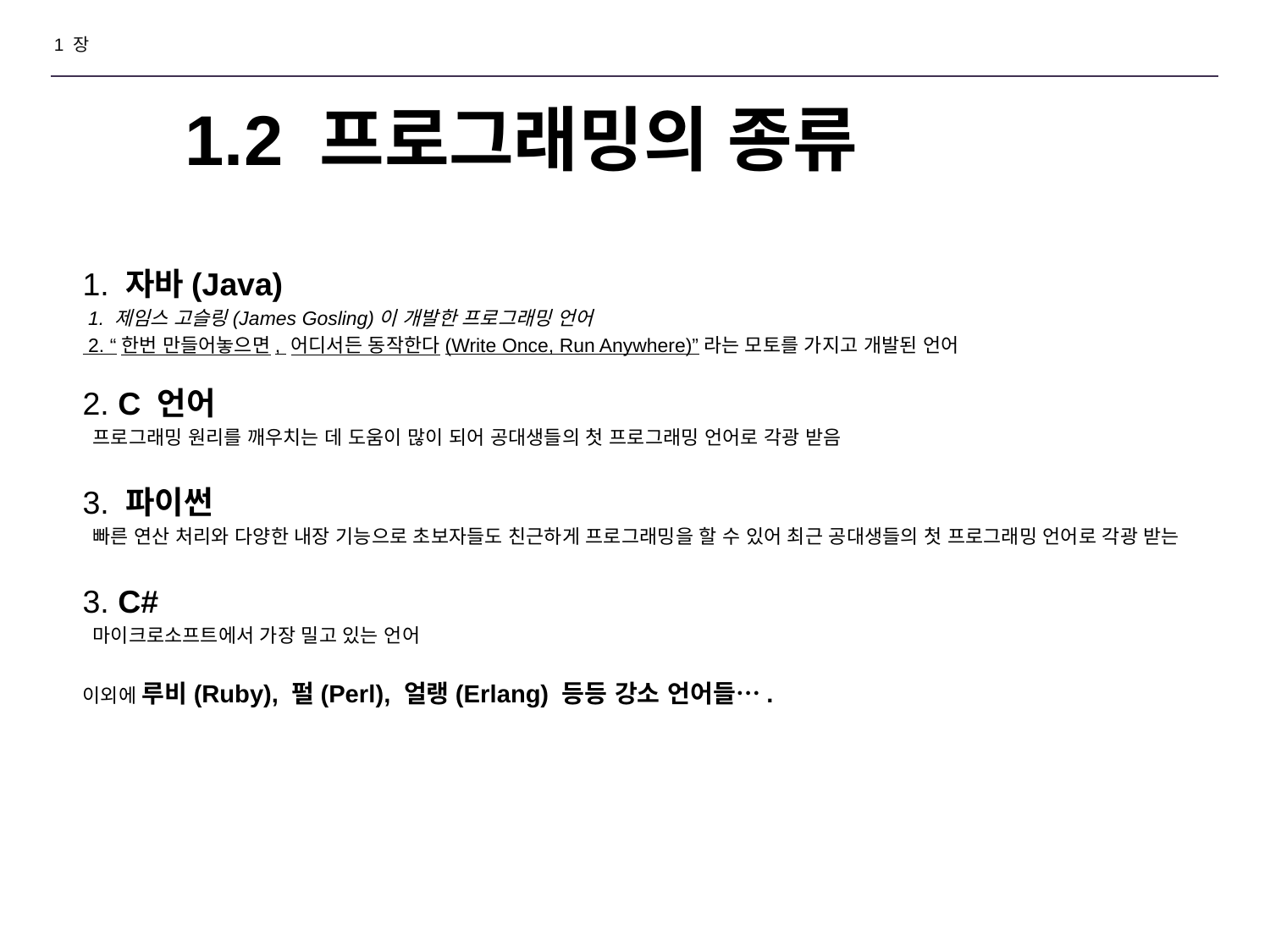

1 장
# 1.2 프로그래밍의 종류

1. 자바(Java)
 1. 제임스 고슬링(James Gosling)이 개발한 프로그래밍 언어
 2. “한번 만들어놓으면, 어디서든 동작한다(Write Once, Run Anywhere)”라는 모토를 가지고 개발된 언어

2. C 언어
 프로그래밍 원리를 깨우치는 데 도움이 많이 되어 공대생들의 첫 프로그래밍 언어로 각광 받음

3. 파이썬
 빠른 연산 처리와 다양한 내장 기능으로 초보자들도 친근하게 프로그래밍을 할 수 있어 최근 공대생들의 첫 프로그래밍 언어로 각광 받는

3. C#
 마이크로소프트에서 가장 밀고 있는 언어

이외에 루비(Ruby), 펄(Perl), 얼랭(Erlang) 등등 강소 언어들….